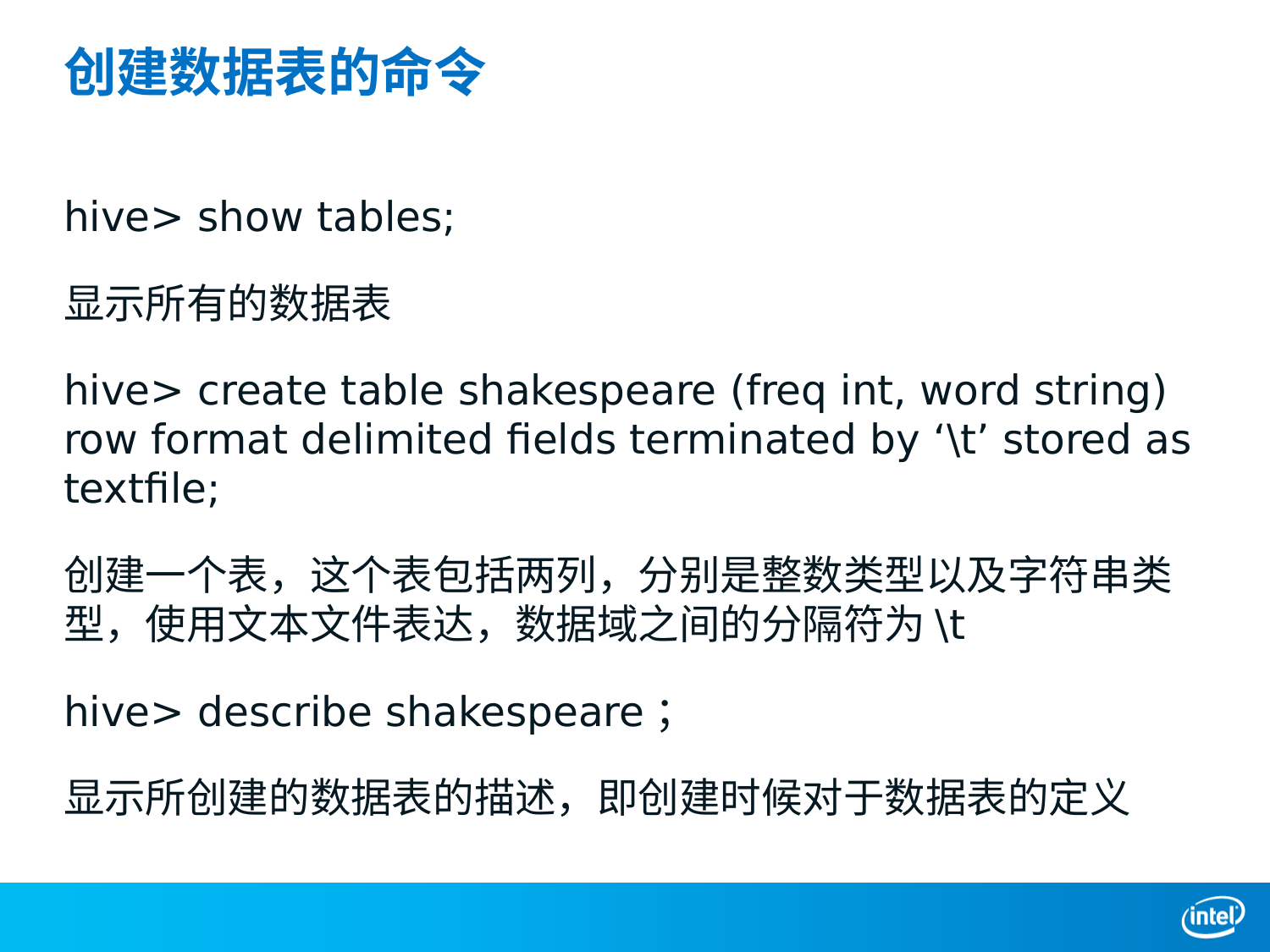

# 创建数据表的命令
hive> show tables;
显示所有的数据表
hive> create table shakespeare (freq int, word string) row format delimited fields terminated by ‘\t’ stored as textfile;
创建一个表，这个表包括两列，分别是整数类型以及字符串类型，使用文本文件表达，数据域之间的分隔符为\t
hive> describe shakespeare；
显示所创建的数据表的描述，即创建时候对于数据表的定义